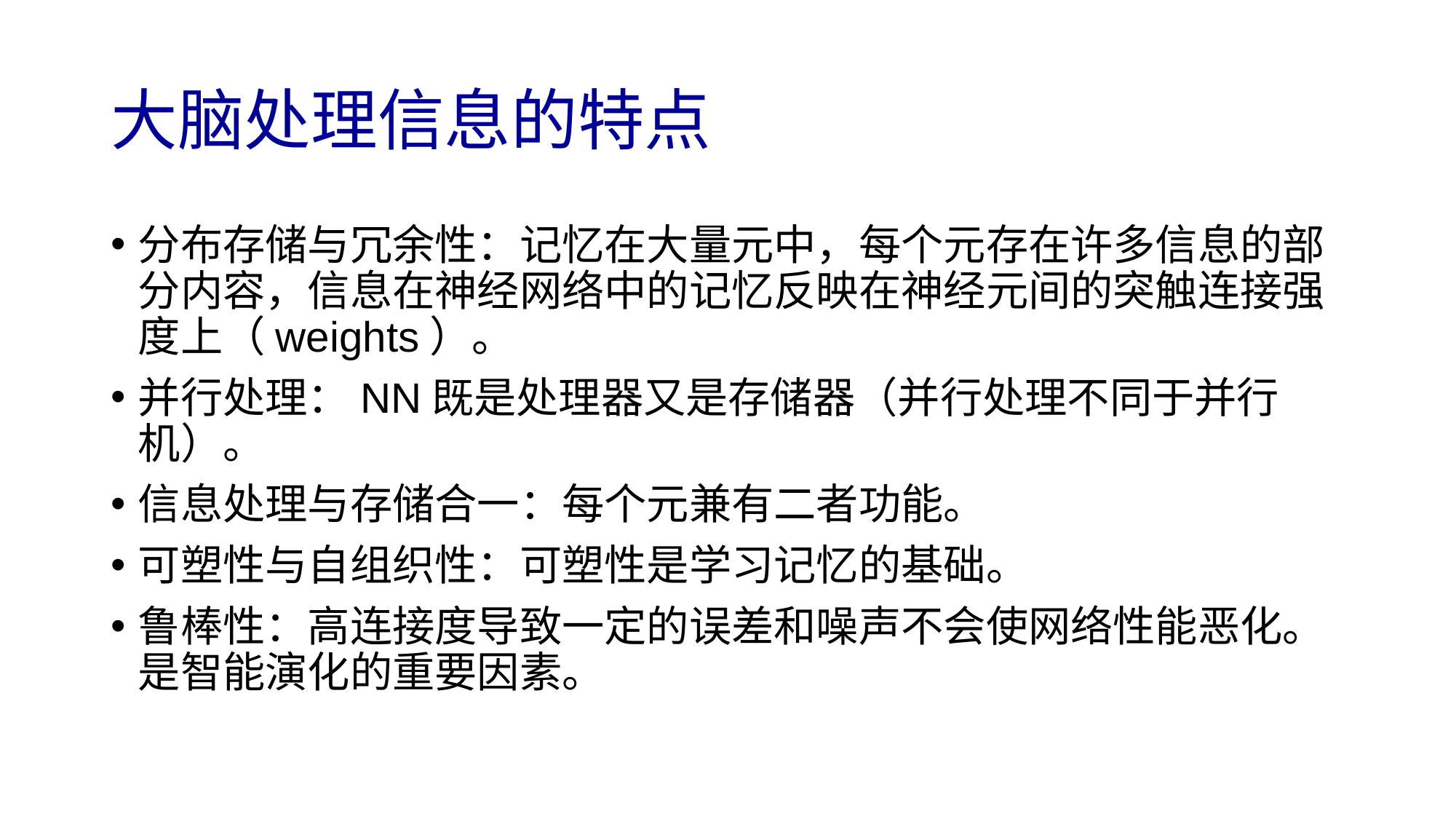

# 大脑处理信息的特点
分布存储与冗余性：记忆在大量元中，每个元存在许多信息的部分内容，信息在神经网络中的记忆反映在神经元间的突触连接强度上（weights）。
并行处理：NN既是处理器又是存储器（并行处理不同于并行机）。
信息处理与存储合一：每个元兼有二者功能。
可塑性与自组织性：可塑性是学习记忆的基础。
鲁棒性：高连接度导致一定的误差和噪声不会使网络性能恶化。是智能演化的重要因素。